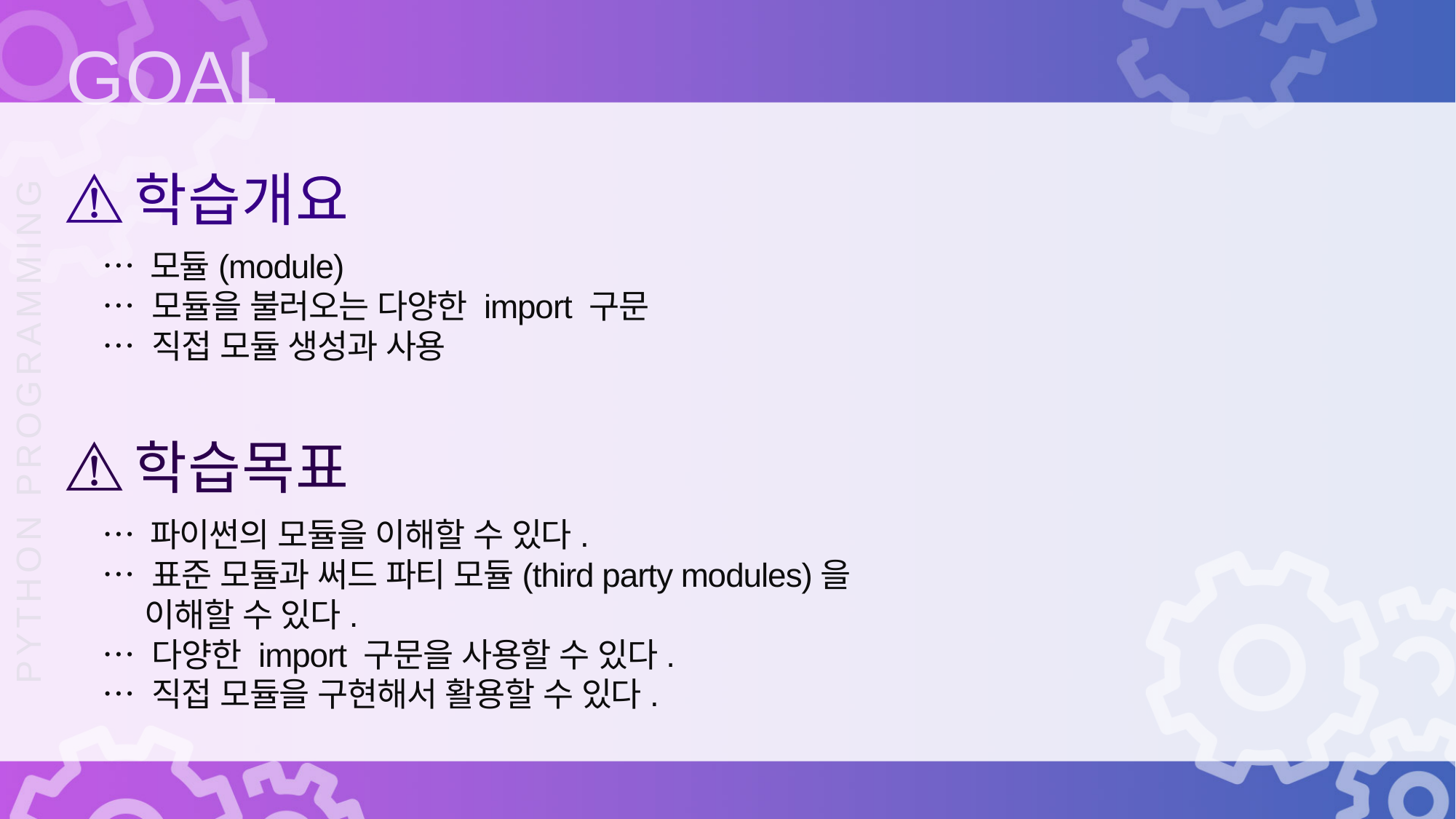

학습개요
… 모듈(module)
… 모듈을 불러오는 다양한 import 구문
… 직접 모듈 생성과 사용
학습목표
… 파이썬의 모듈을 이해할 수 있다.
… 표준 모듈과 써드 파티 모듈(third party modules)을
이해할 수 있다.
… 다양한 import 구문을 사용할 수 있다.
… 직접 모듈을 구현해서 활용할 수 있다.